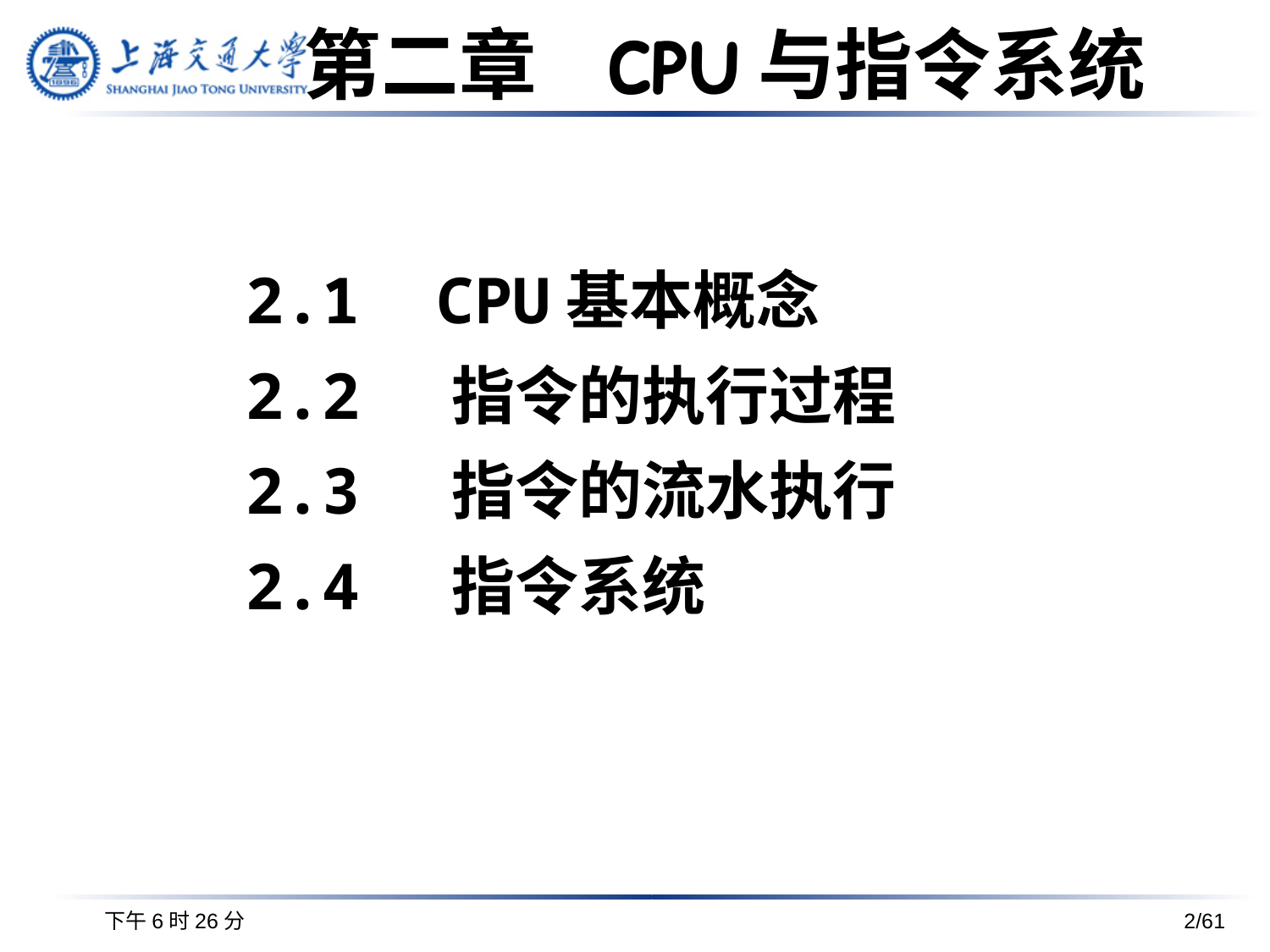

第二章   CPU与指令系统
2.1  CPU基本概念
2.2  指令的执行过程
2.3  指令的流水执行
2.4  指令系统
下午6时26分
2/61